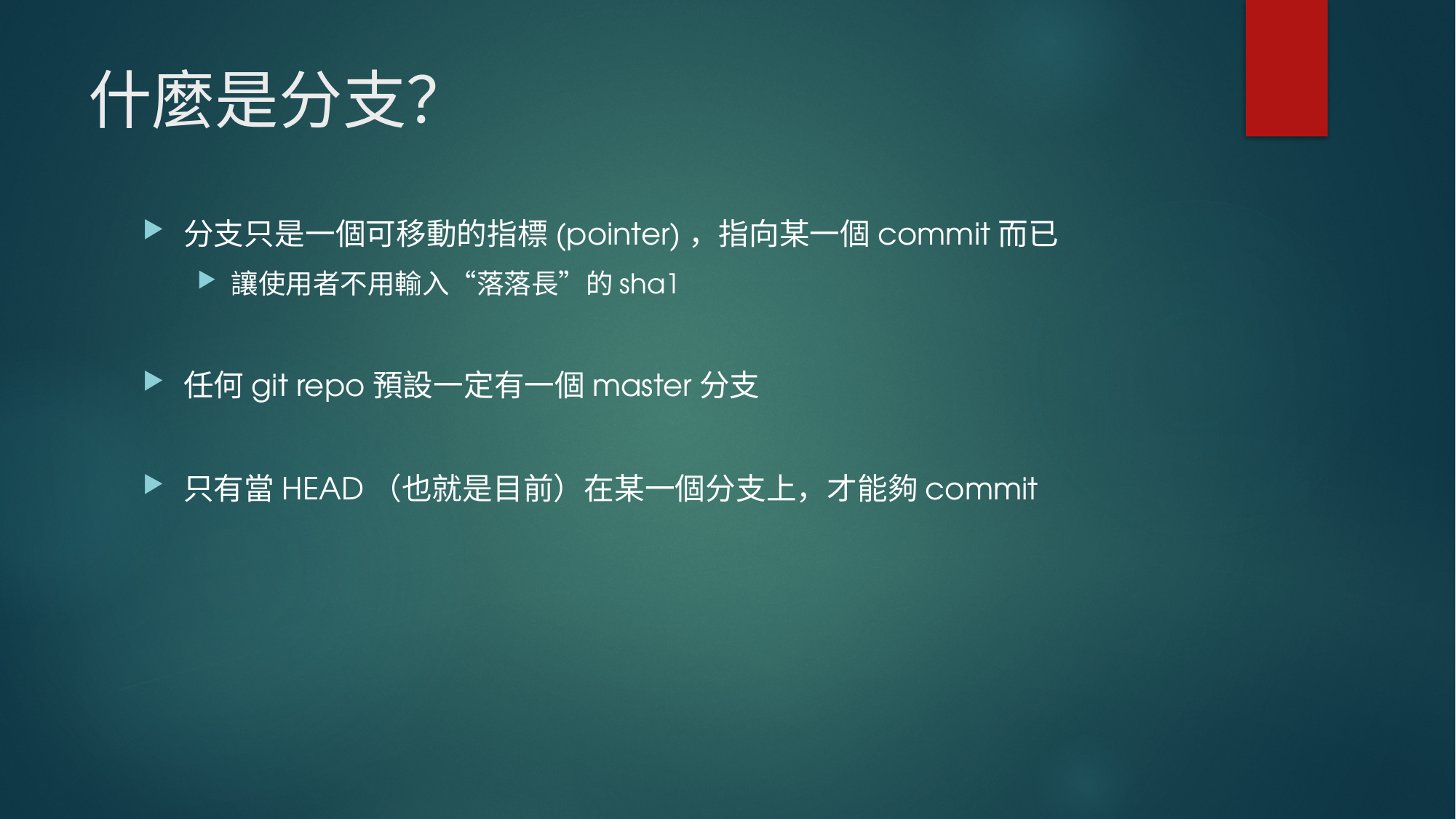

# 什麼是分支？
分支只是一個可移動的指標(pointer)，指向某一個commit而已
讓使用者不用輸入“落落長”的sha1

任何git repo預設一定有一個master分支

只有當HEAD（也就是目前）在某一個分支上，才能夠commit